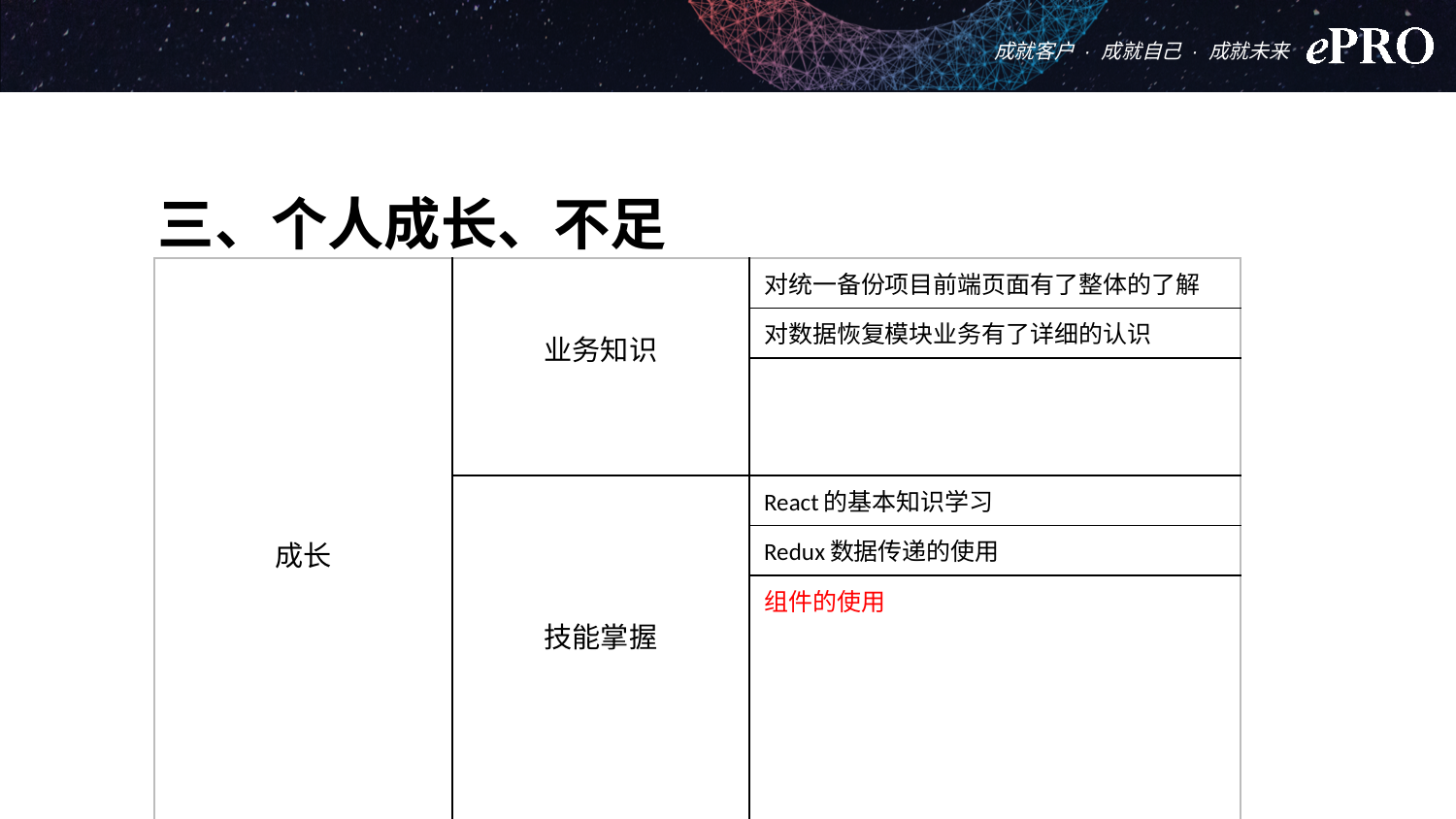

三、个人成长、不足

| 成长 | 业务知识 | 对统一备份项目前端页面有了整体的了解 |
| --- | --- | --- |
|  |  | 对数据恢复模块业务有了详细的认识 |
|  |  |  |
|  | 技能掌握 | React的基本知识学习 |
|  |  | Redux数据传递的使用 |
|  |  | 组件的使用 |
| 不足 | 1. 对项目中的测试用例部分还需学习 2. 对于前端页面部署部分还需深入了解 3.对一些技术细节有待完善 |  |